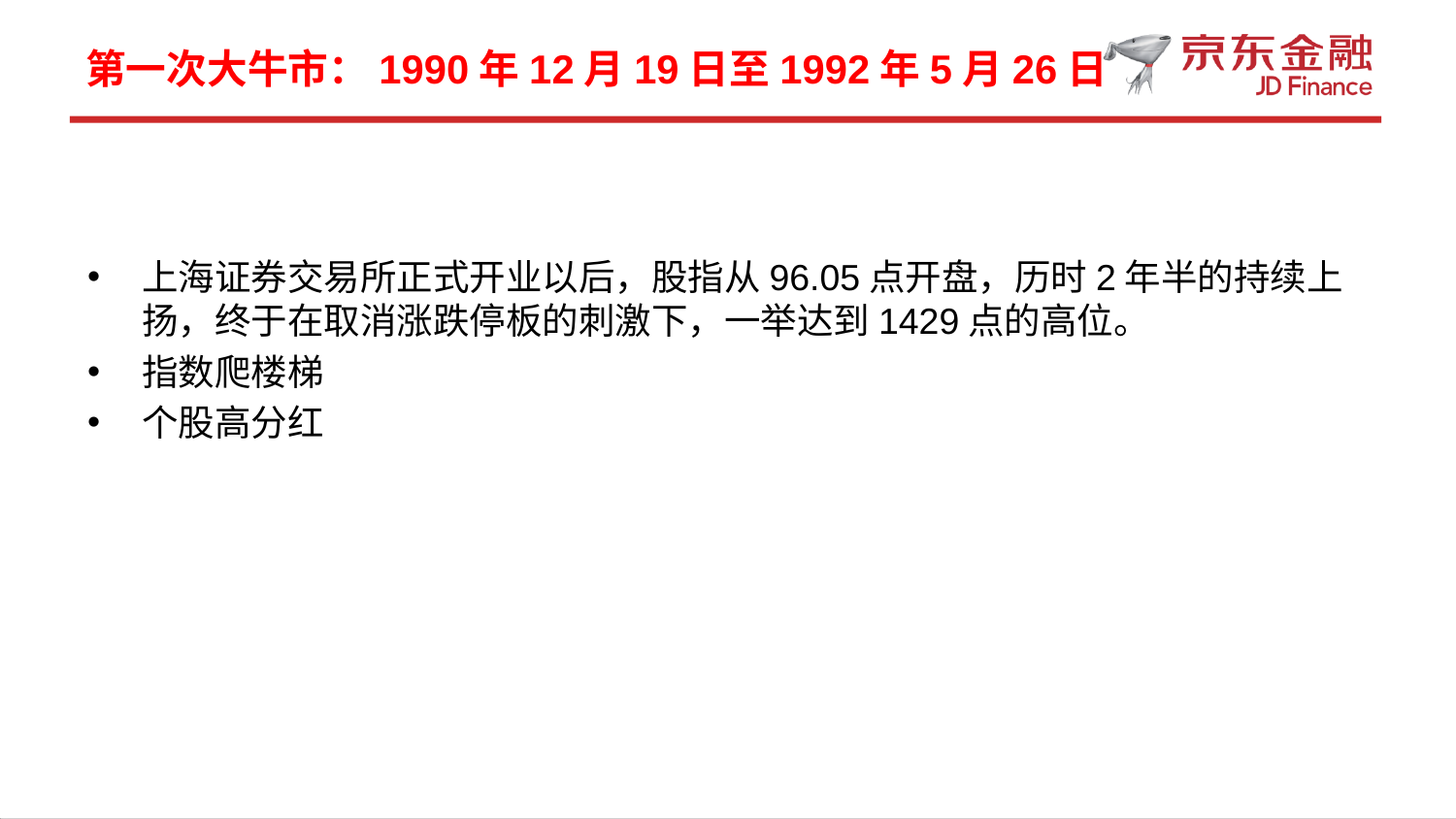

# 第一次大牛市：1990年12月19日至1992年5月26日
上海证券交易所正式开业以后，股指从96.05点开盘，历时2年半的持续上扬，终于在取消涨跌停板的刺激下，一举达到1429点的高位。
指数爬楼梯
个股高分红